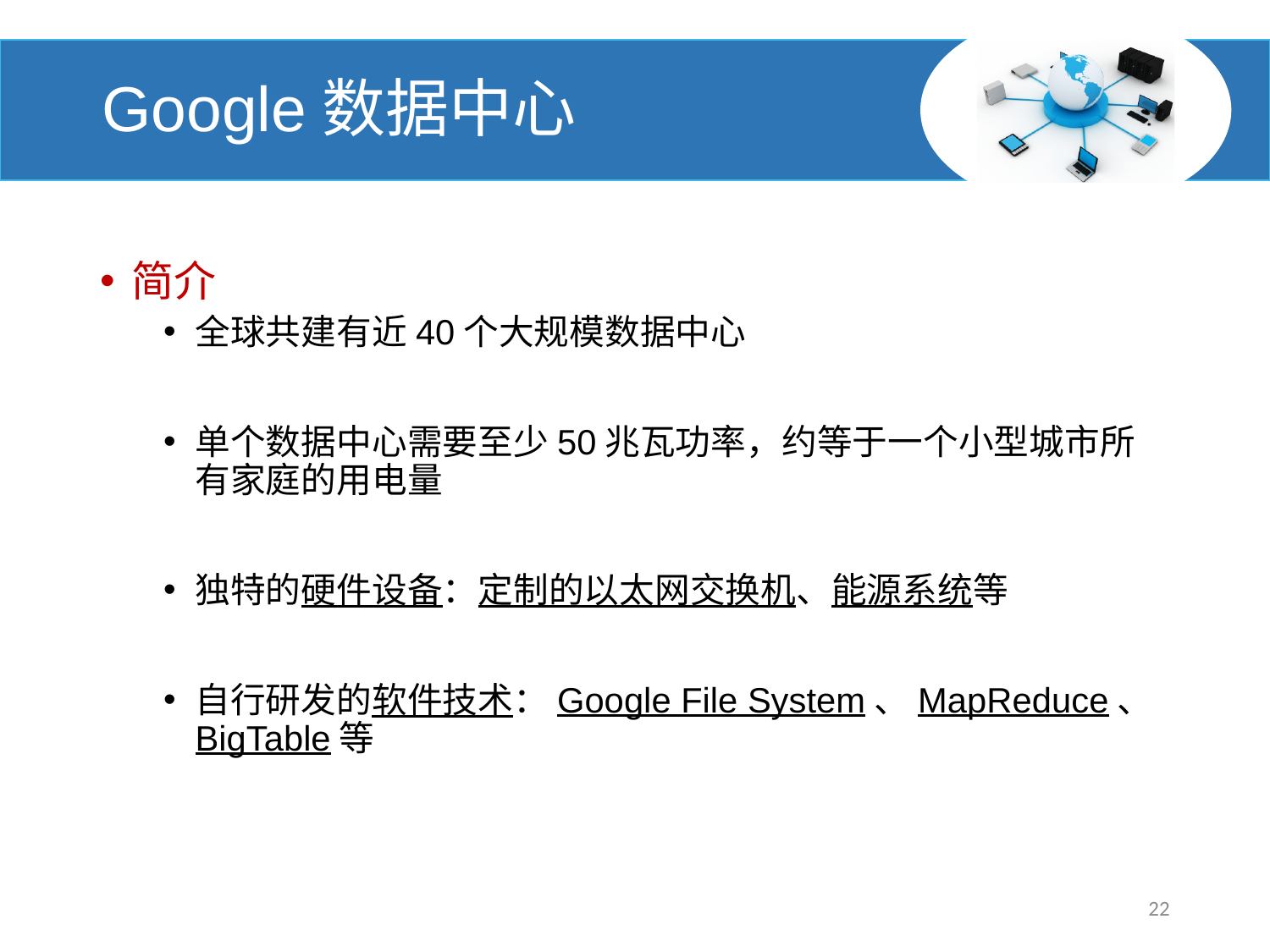

# Google数据中心
简介
全球共建有近40个大规模数据中心

单个数据中心需要至少50兆瓦功率，约等于一个小型城市所有家庭的用电量

独特的硬件设备：定制的以太网交换机、能源系统等

自行研发的软件技术：Google File System、MapReduce、BigTable等

22